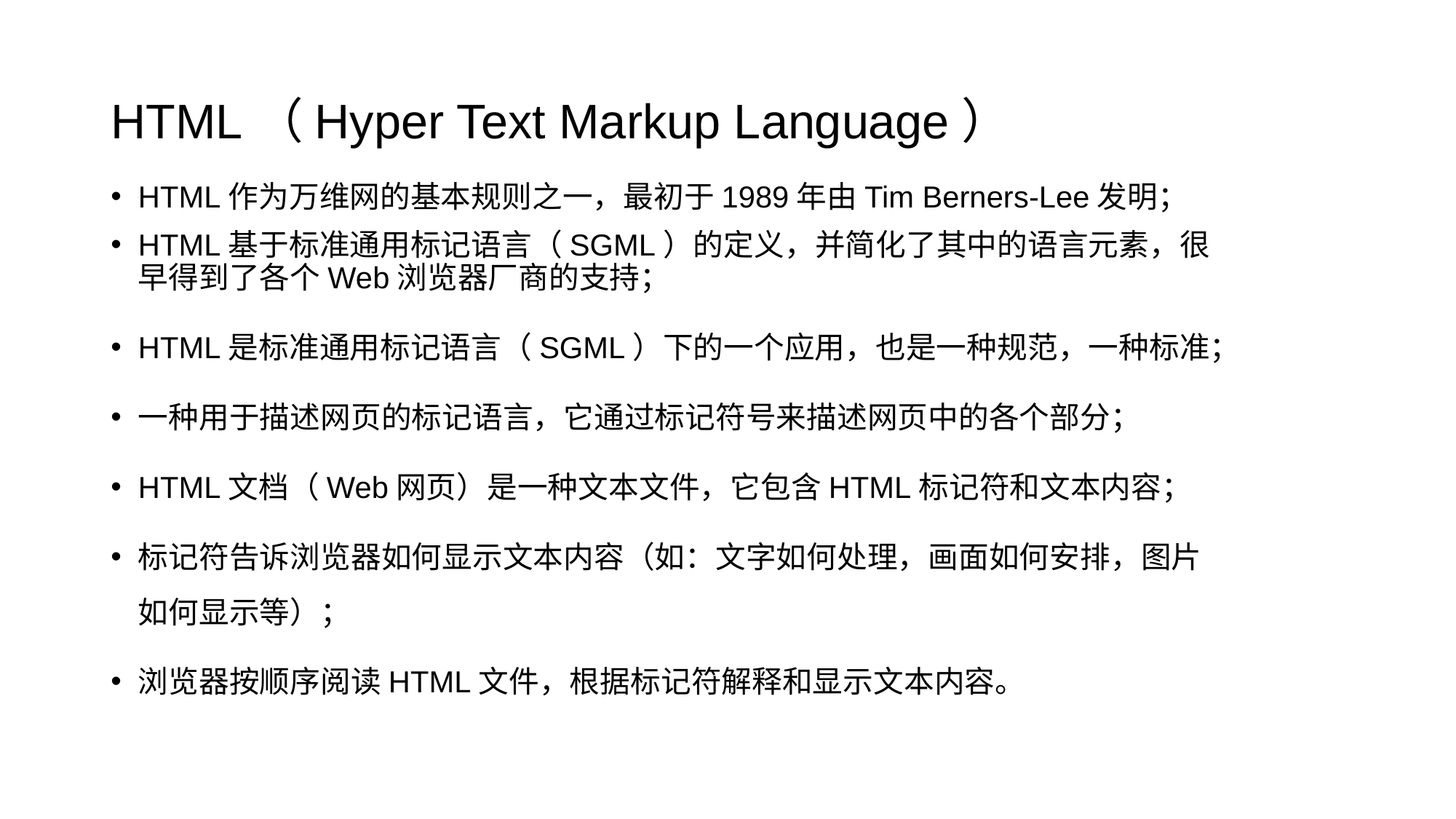

# HTML（Hyper Text Markup Language）
HTML作为万维网的基本规则之一，最初于1989年由Tim Berners-Lee发明；
HTML基于标准通用标记语言（SGML）的定义，并简化了其中的语言元素，很早得到了各个Web浏览器厂商的支持；
HTML是标准通用标记语言（SGML）下的一个应用，也是一种规范，一种标准；
一种用于描述网页的标记语言，它通过标记符号来描述网页中的各个部分；
HTML文档（Web网页）是一种文本文件，它包含HTML标记符和文本内容；
标记符告诉浏览器如何显示文本内容（如：文字如何处理，画面如何安排，图片如何显示等）；
浏览器按顺序阅读HTML文件，根据标记符解释和显示文本内容。